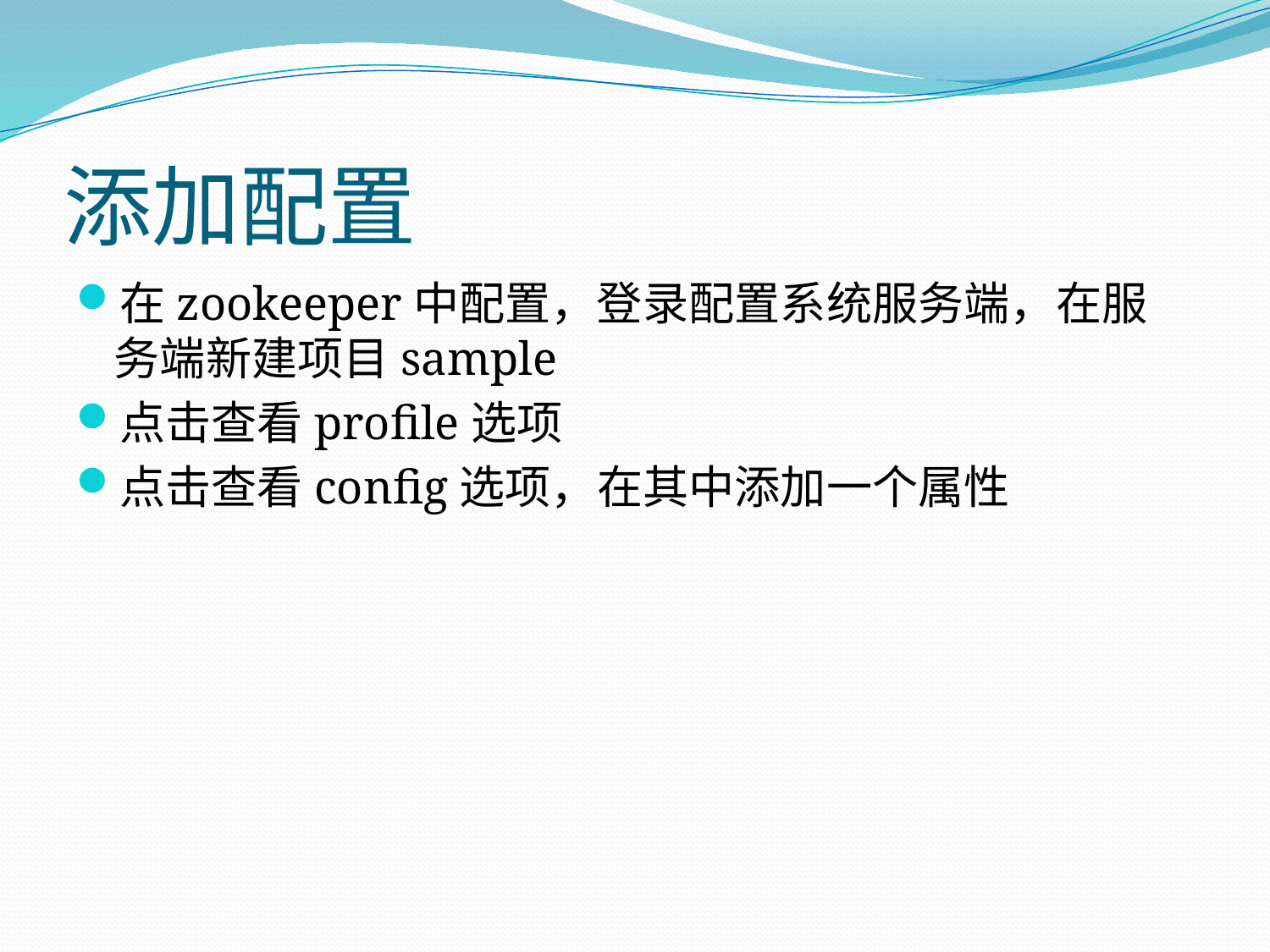

# 添加配置
在zookeeper中配置，登录配置系统服务端，在服务端新建项目sample
点击查看profile选项
点击查看config选项，在其中添加一个属性